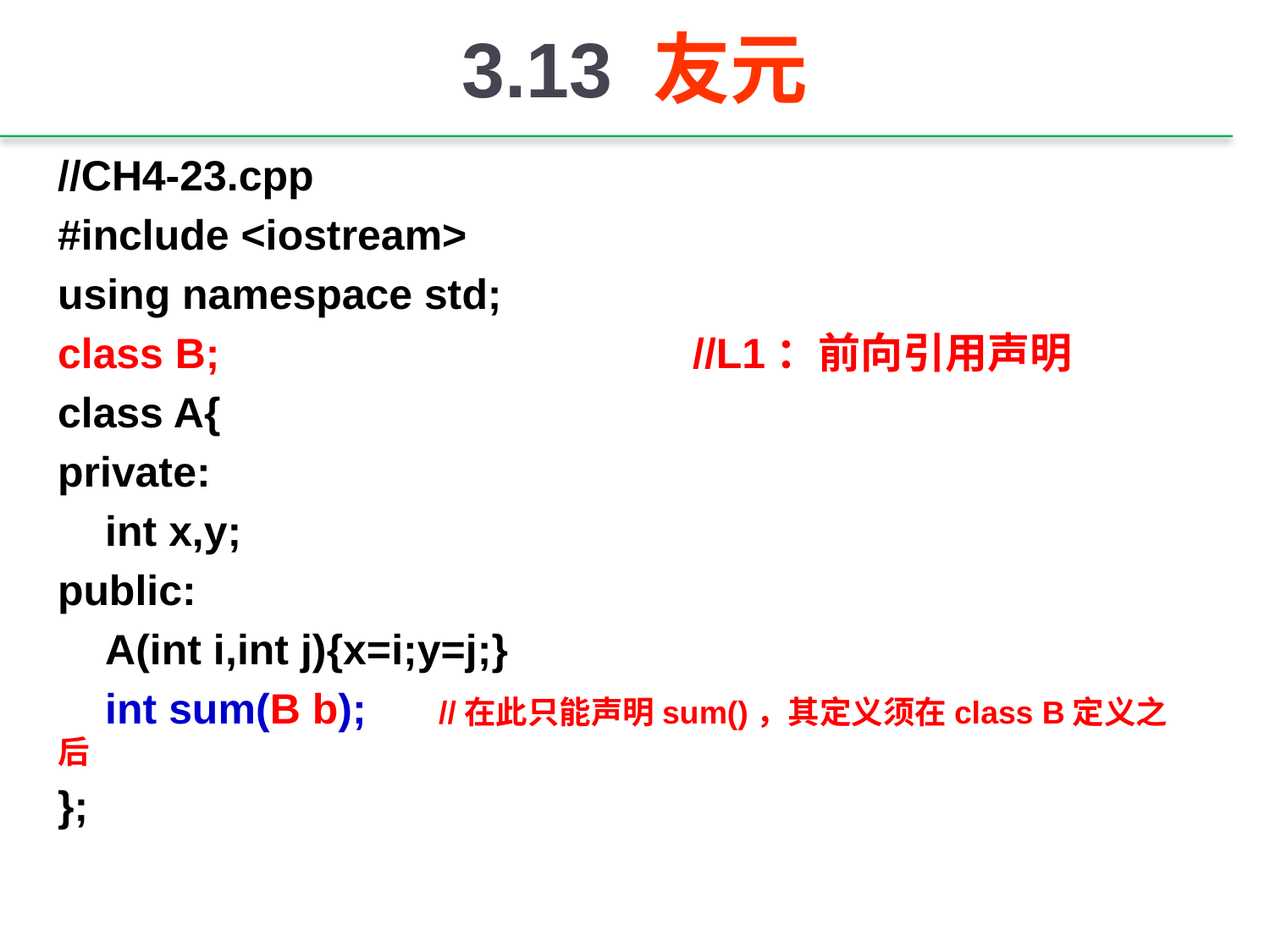

# 3.13 友元
//CH4-23.cpp
#include <iostream>
using namespace std;
class B;				//L1：前向引用声明
class A{
private:
    int x,y;
public:
    A(int i,int j){x=i;y=j;}
    int sum(B b);	//在此只能声明sum()，其定义须在class B定义之后
};